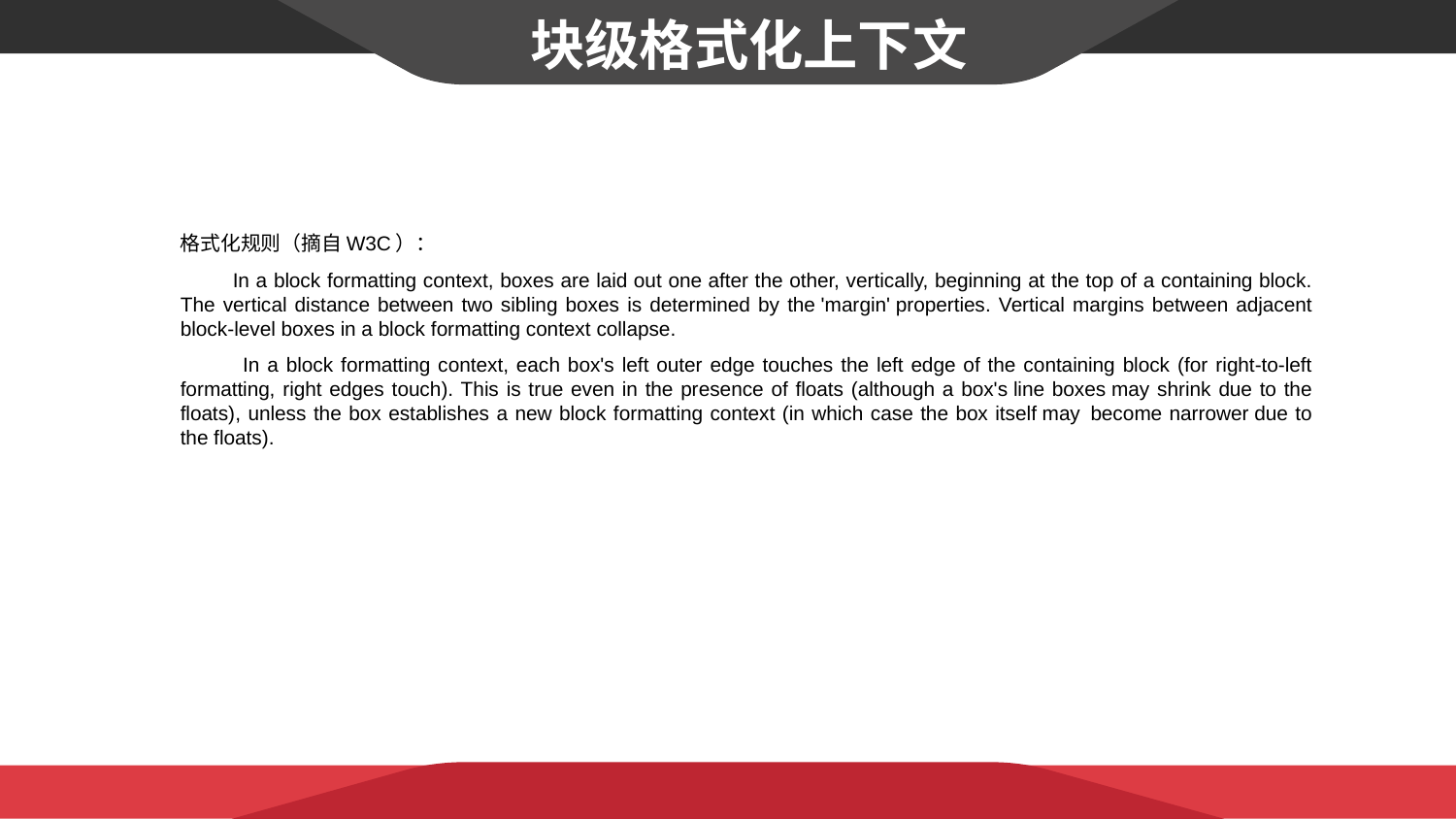

块级格式化上下文
格式化规则（摘自W3C）：
        In a block formatting context, boxes are laid out one after the other, vertically, beginning at the top of a containing block. The vertical distance between two sibling boxes is determined by the 'margin' properties. Vertical margins between adjacent block-level boxes in a block formatting context collapse.
        In a block formatting context, each box's left outer edge touches the left edge of the containing block (for right-to-left formatting, right edges touch). This is true even in the presence of floats (although a box's line boxes may shrink due to the floats), unless the box establishes a new block formatting context (in which case the box itself may become narrower due to the floats).